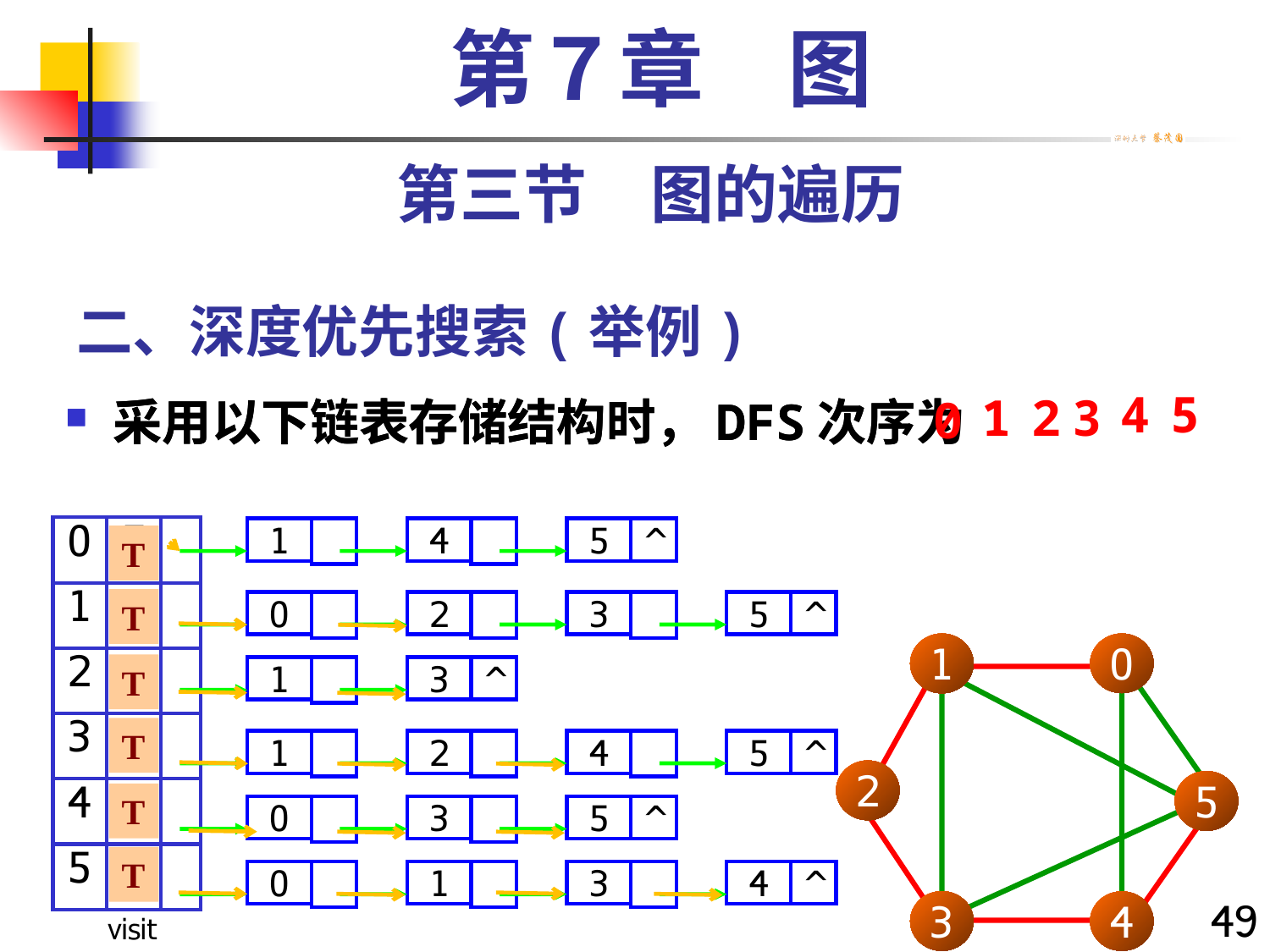

第７章　图
第三节　图的遍历
# 二、深度优先搜索(举例)
4
5
1
2
3
0
采用以下链表存储结构时，DFS次序为0,1,2,3,4,5
采用以下链表存储结构时，DFS次序为
| 0 | F |  |
| --- | --- | --- |
| 1 | F |  |
| 2 | F |  |
| 3 | F |  |
| 4 | F |  |
| 5 | F |  |
1

4

5
^

0

2

3

5
^

1

3
^

1

2

4

5
^

0

3

5
^

3
4
^
0

1

T
T
1
0
2
5
3
4
T

T
T

T
49
visit